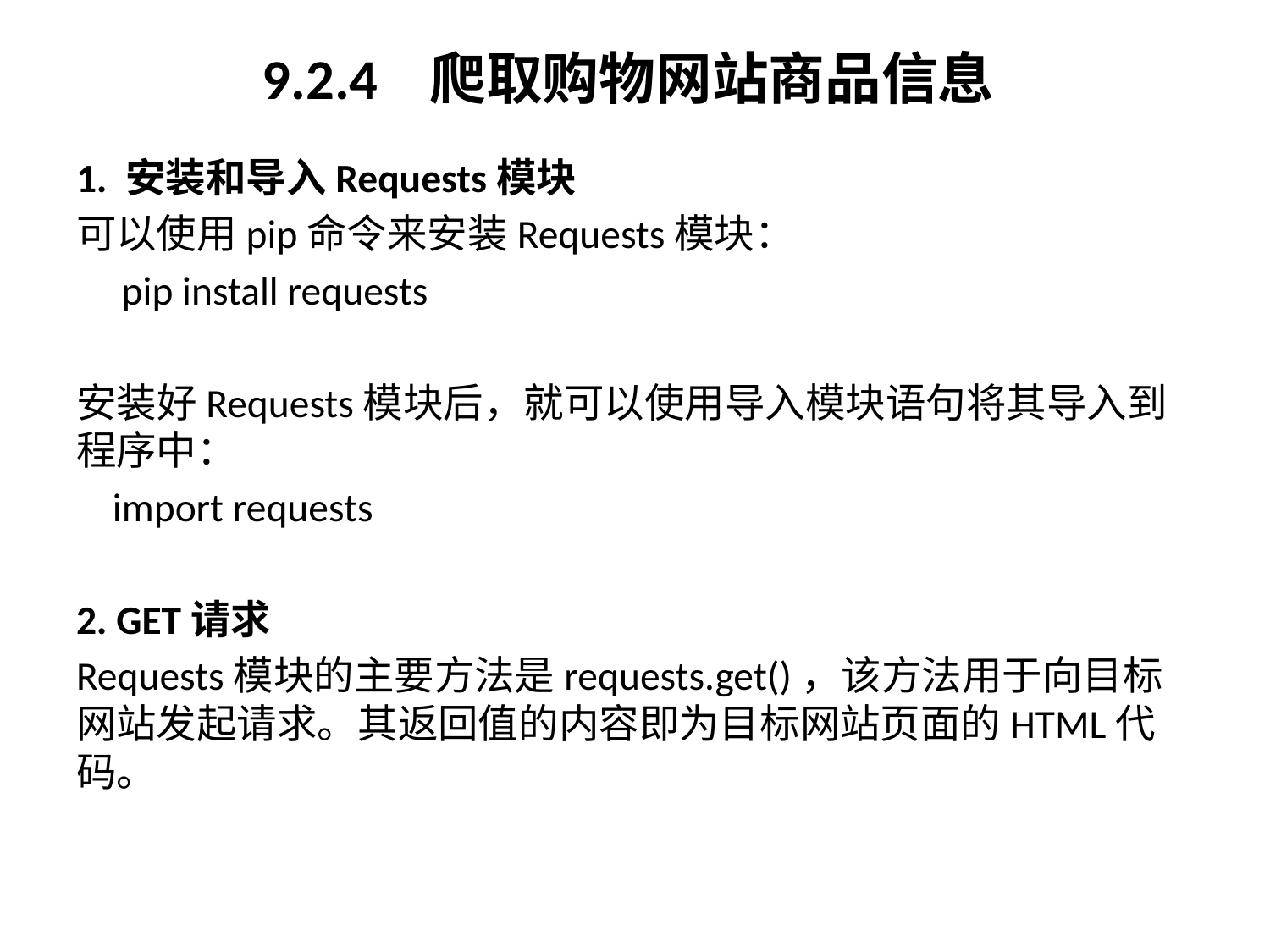

# 9.2.4   爬取购物网站商品信息
1. 安装和导入Requests模块
可以使用pip命令来安装Requests模块：
     pip install requests

安装好Requests模块后，就可以使用导入模块语句将其导入到程序中：
    import requests

2. GET请求
Requests模块的主要方法是requests.get()，该方法用于向目标网站发起请求。其返回值的内容即为目标网站页面的HTML代码。